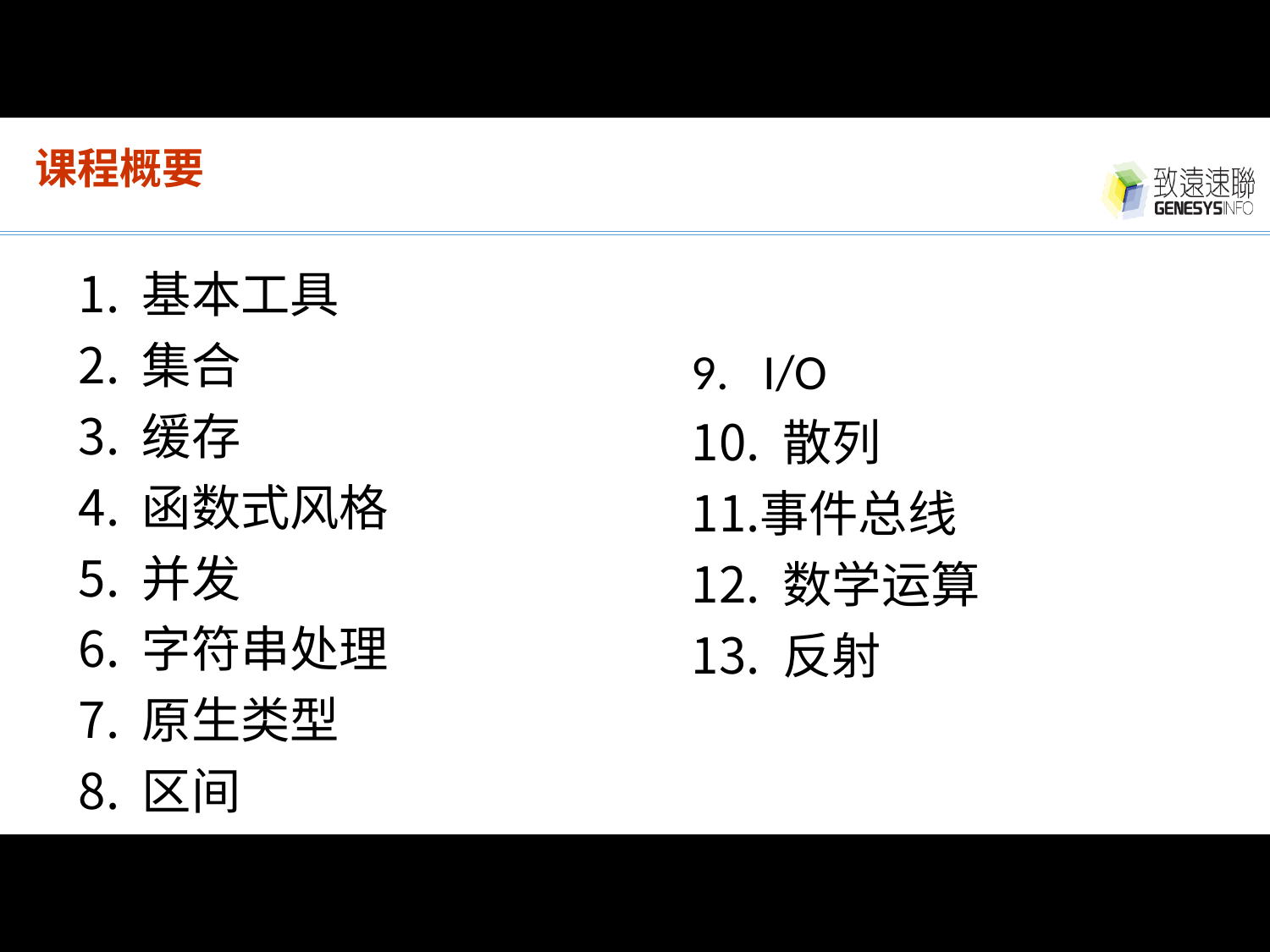

课程概要
基本工具
集合
缓存
函数式风格
并发
字符串处理
原生类型
区间

I/O
 散列
事件总线
 数学运算
 反射